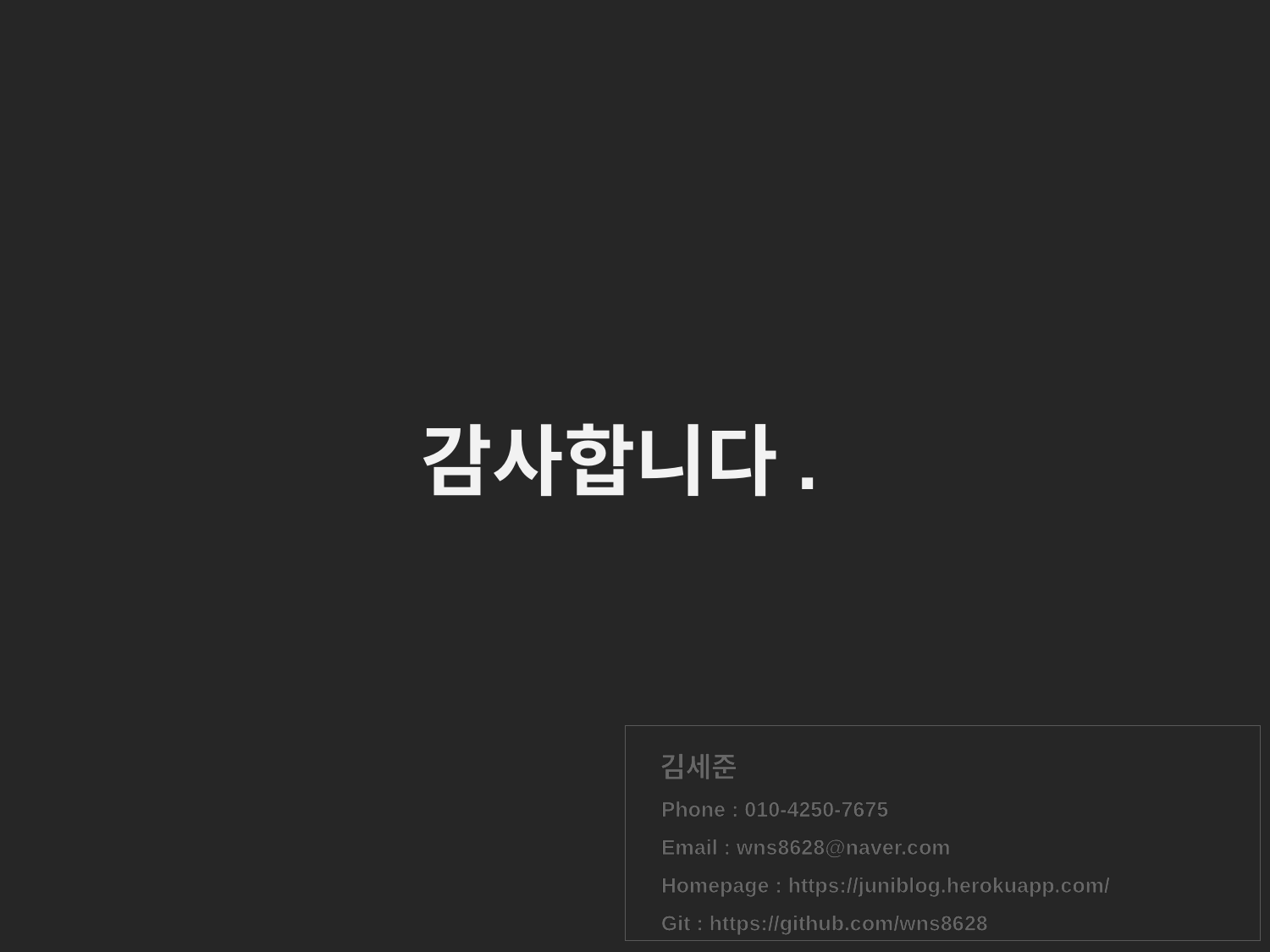

감사합니다.
  김세준
    Phone : 010-4250-7675
    Email : wns8628@naver.com
    Homepage : https://juniblog.herokuapp.com/
    Git : https://github.com/wns8628